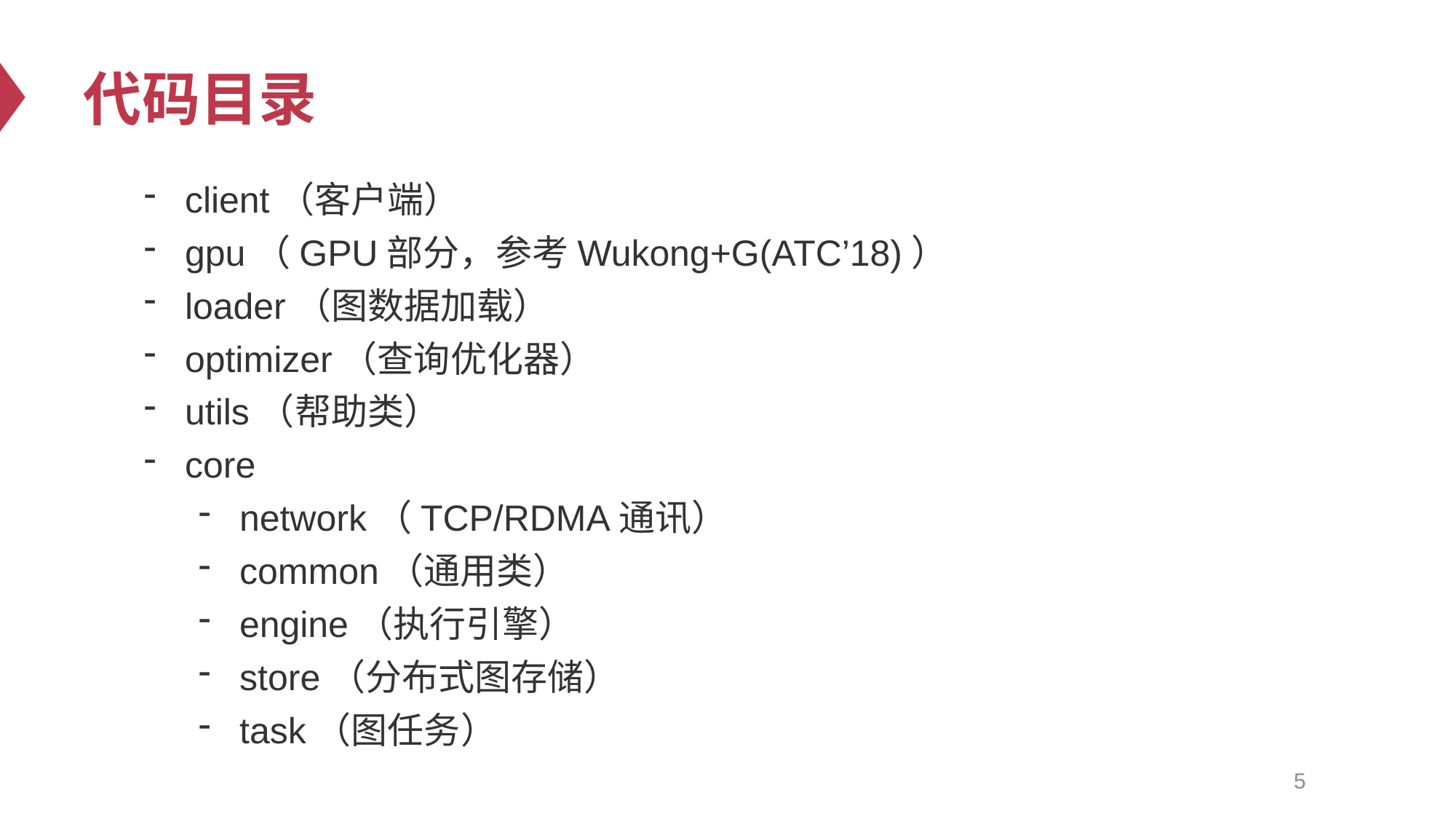

# 代码目录
client（客户端）
gpu（GPU部分，参考Wukong+G(ATC’18)）
loader（图数据加载）
optimizer（查询优化器）
utils（帮助类）
core
network（TCP/RDMA通讯）
common（通用类）
engine（执行引擎）
store（分布式图存储）
task（图任务）
5